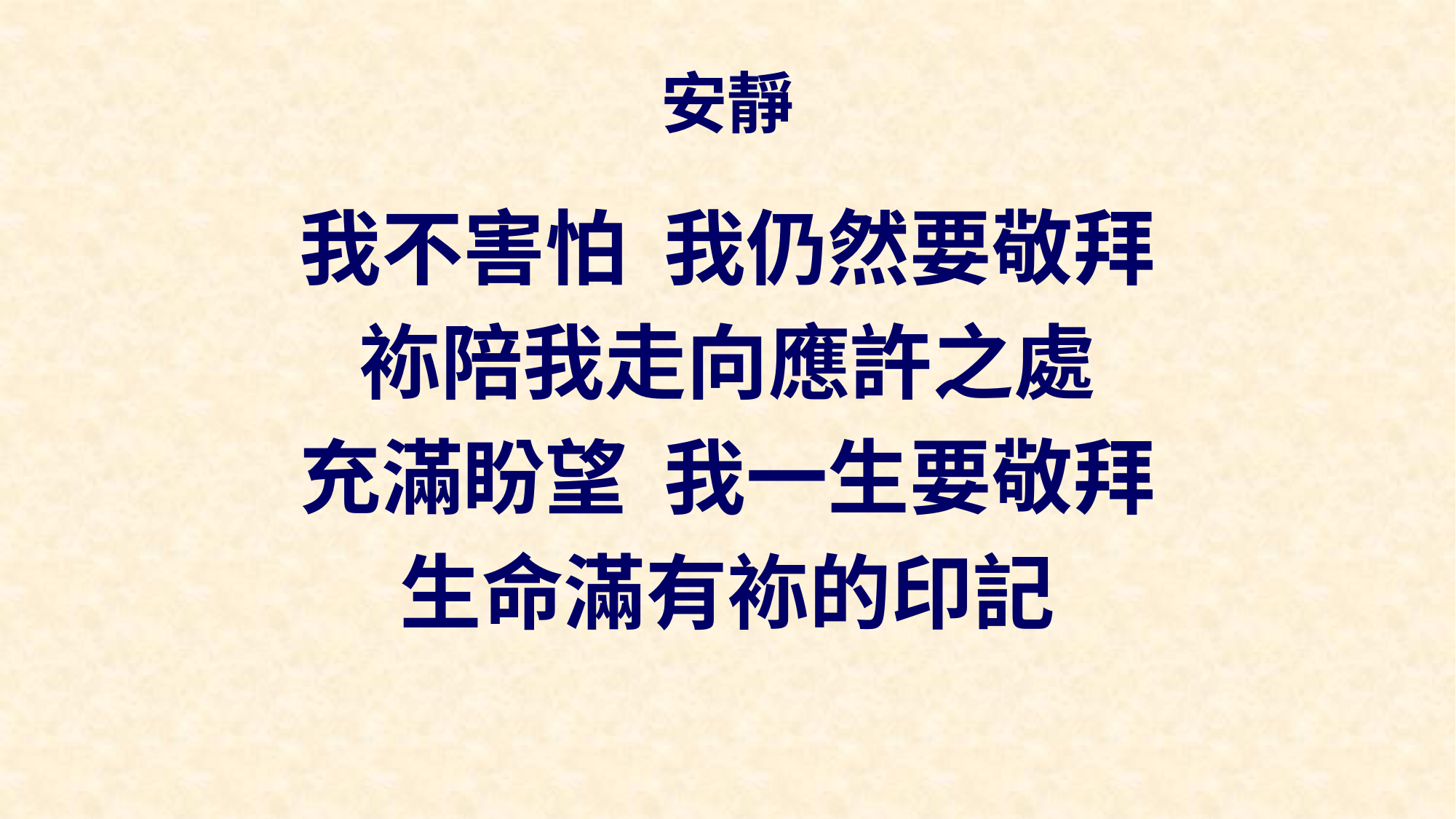

# 安靜
我不害怕  我仍然要敬拜
袮陪我走向應許之處
充滿盼望  我一生要敬拜
生命滿有袮的印記